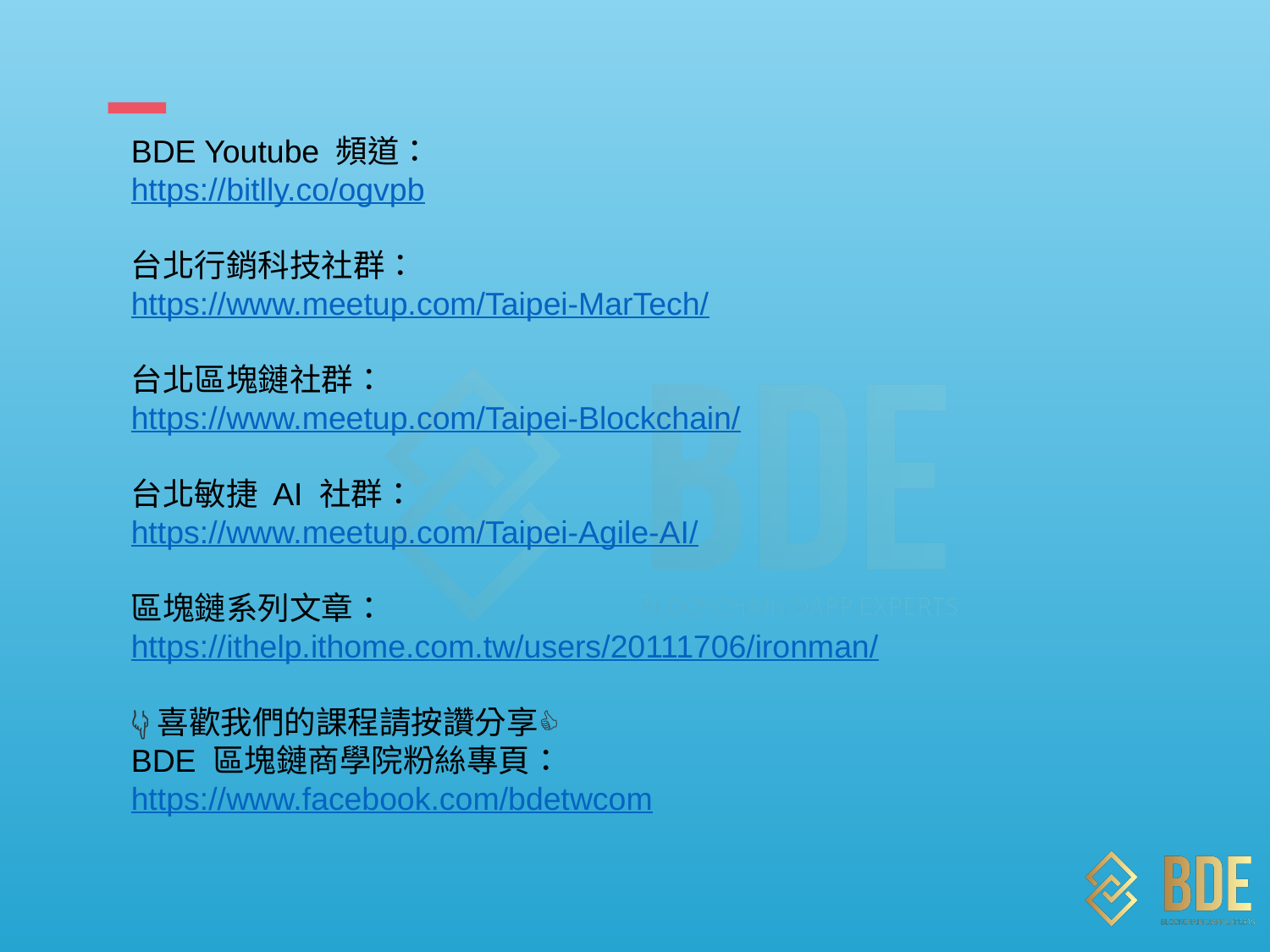

BDE Youtube 頻道：
https://bitlly.co/ogvpb

台北行銷科技社群：
https://www.meetup.com/Taipei-MarTech/

台北區塊鏈社群：
https://www.meetup.com/Taipei-Blockchain/

台北敏捷 AI 社群：
https://www.meetup.com/Taipei-Agile-AI/

區塊鏈系列文章：
https://ithelp.ithome.com.tw/users/20111706/ironman/

👇喜歡我們的課程請按讚分享👍
BDE 區塊鏈商學院粉絲專頁：
https://www.facebook.com/bdetwcom